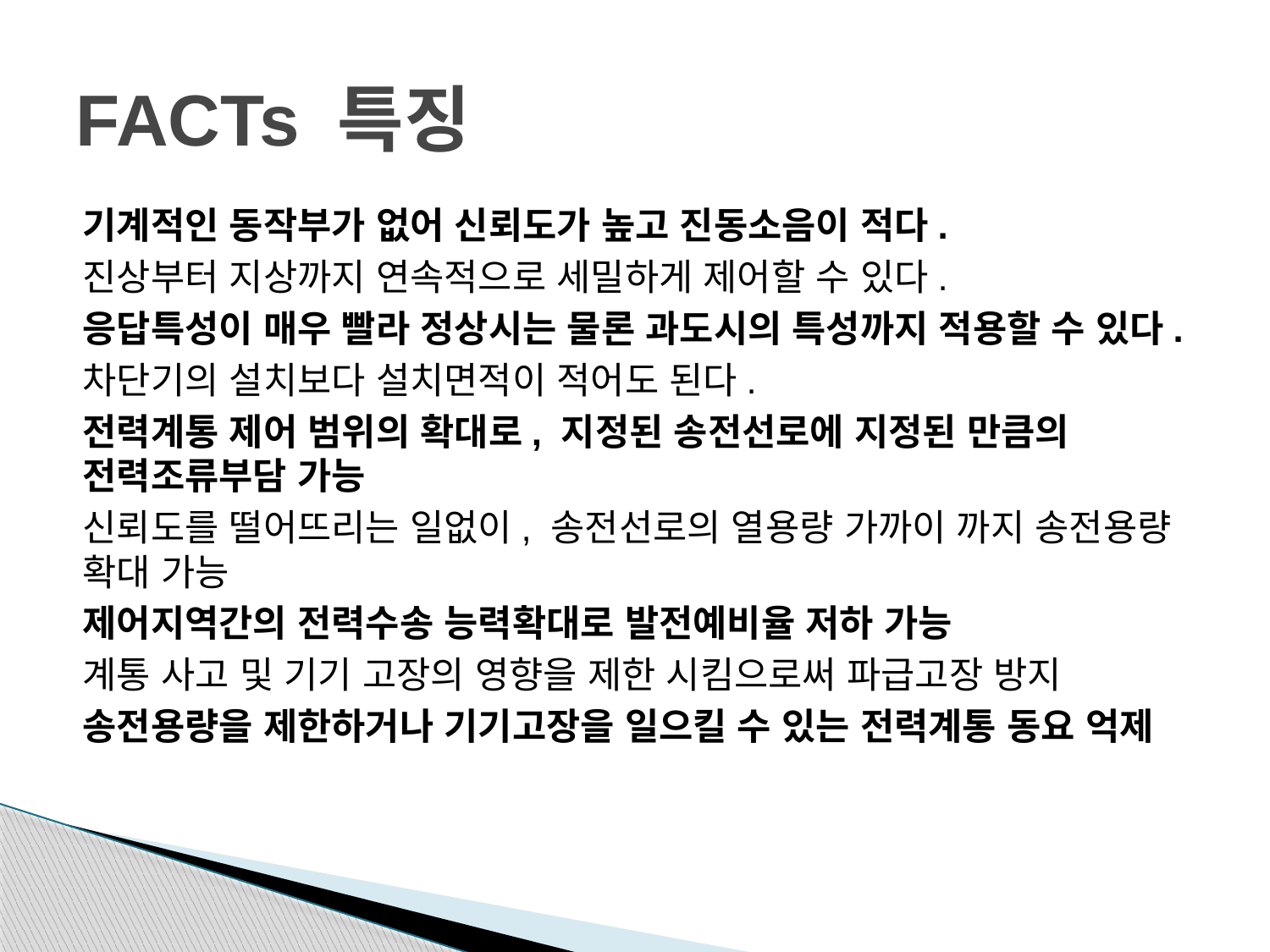

# FACTs 특징
기계적인 동작부가 없어 신뢰도가 높고 진동소음이 적다.
진상부터 지상까지 연속적으로 세밀하게 제어할 수 있다.
응답특성이 매우 빨라 정상시는 물론 과도시의 특성까지 적용할 수 있다.
차단기의 설치보다 설치면적이 적어도 된다.
전력계통 제어 범위의 확대로, 지정된 송전선로에 지정된 만큼의 전력조류부담 가능
신뢰도를 떨어뜨리는 일없이, 송전선로의 열용량 가까이 까지 송전용량 확대 가능
제어지역간의 전력수송 능력확대로 발전예비율 저하 가능
계통 사고 및 기기 고장의 영향을 제한 시킴으로써 파급고장 방지
송전용량을 제한하거나 기기고장을 일으킬 수 있는 전력계통 동요 억제